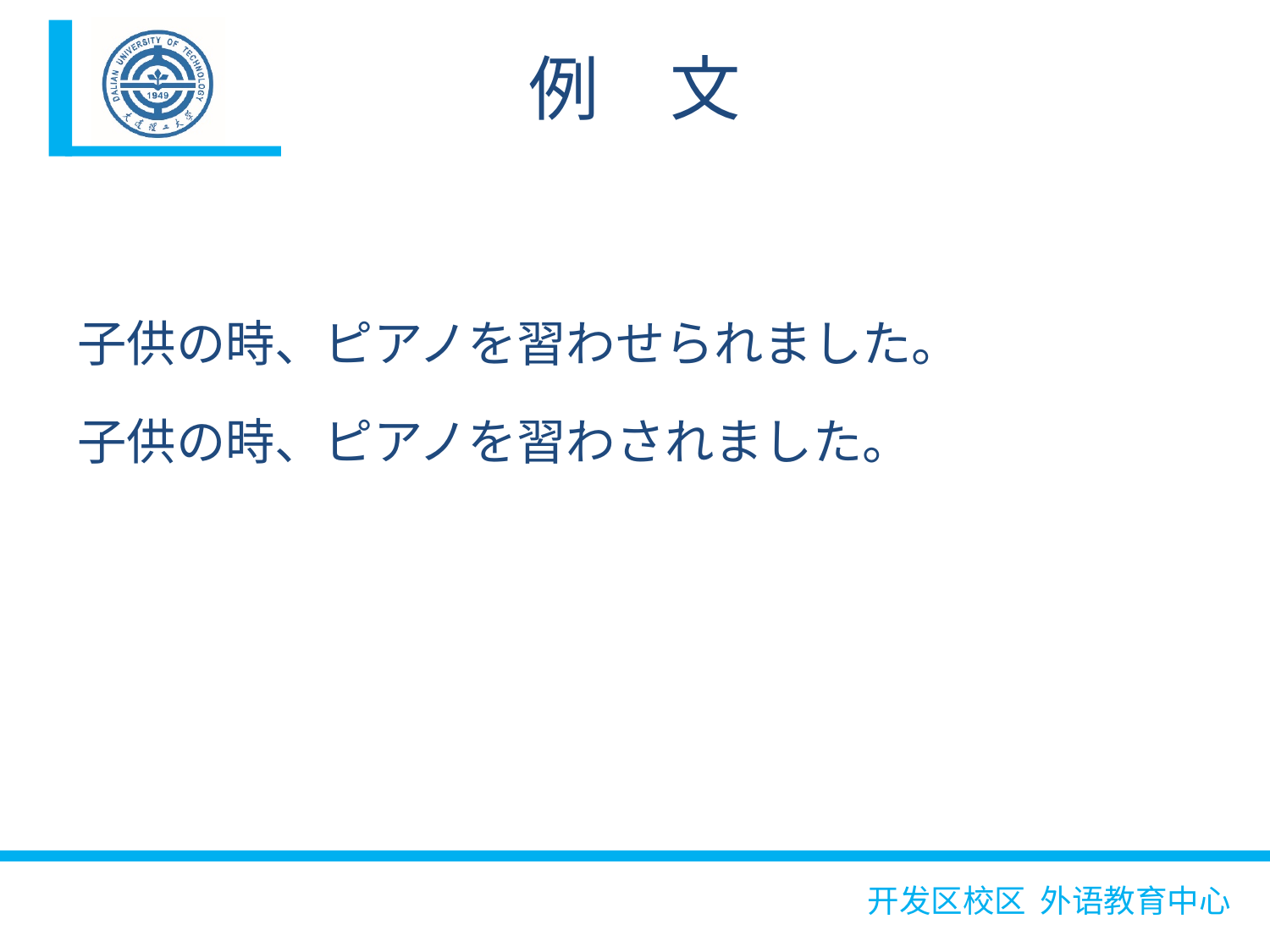

例　文
子供の時、ピアノを習わせられました。
子供の時、ピアノを習わされました。